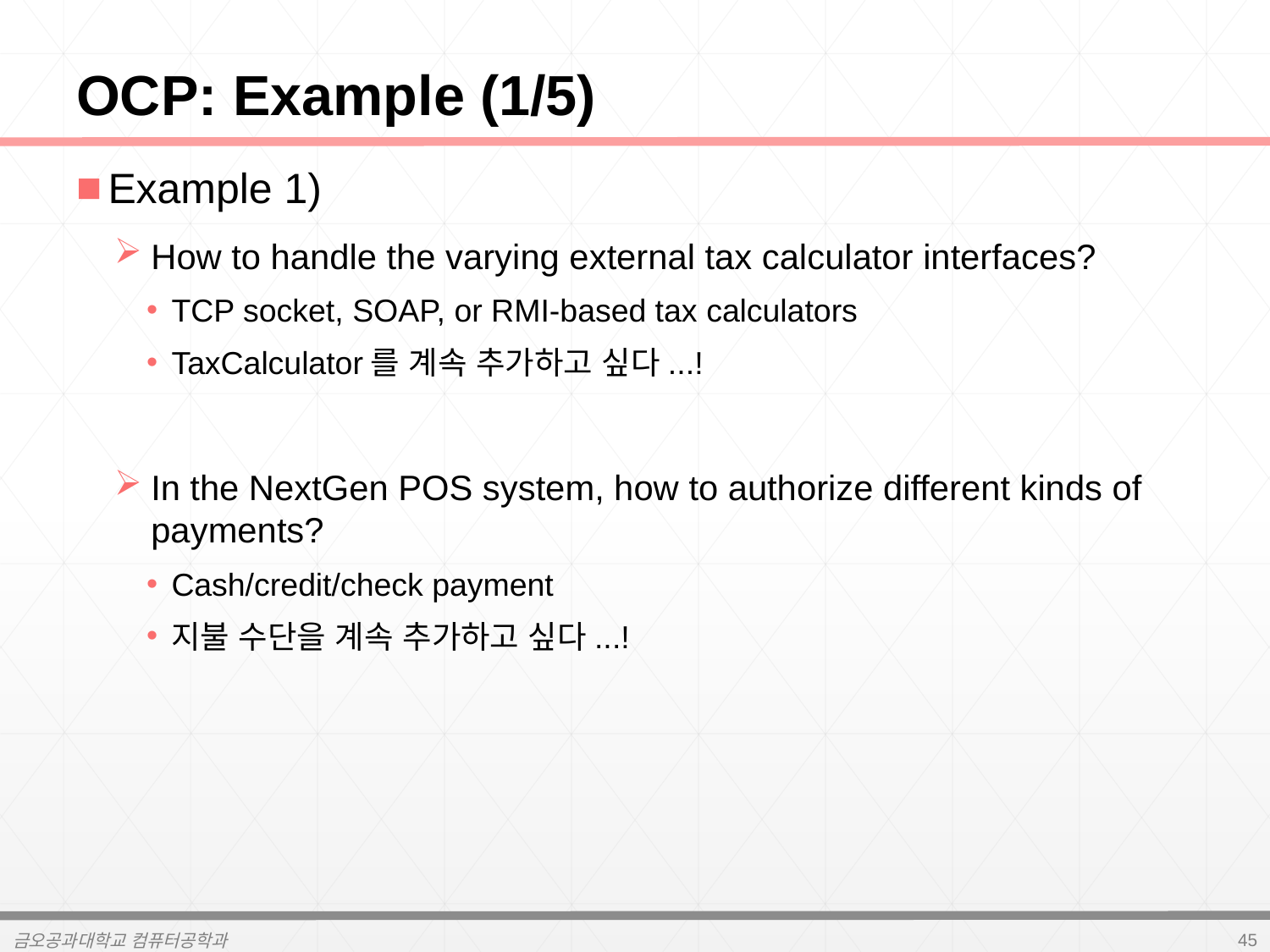

# OCP: Example (1/5)
Example 1)
How to handle the varying external tax calculator interfaces?
TCP socket, SOAP, or RMI-based tax calculators
TaxCalculator를 계속 추가하고 싶다...!

In the NextGen POS system, how to authorize different kinds of payments?
Cash/credit/check payment
지불 수단을 계속 추가하고 싶다...!

45
금오공과대학교 컴퓨터공학과